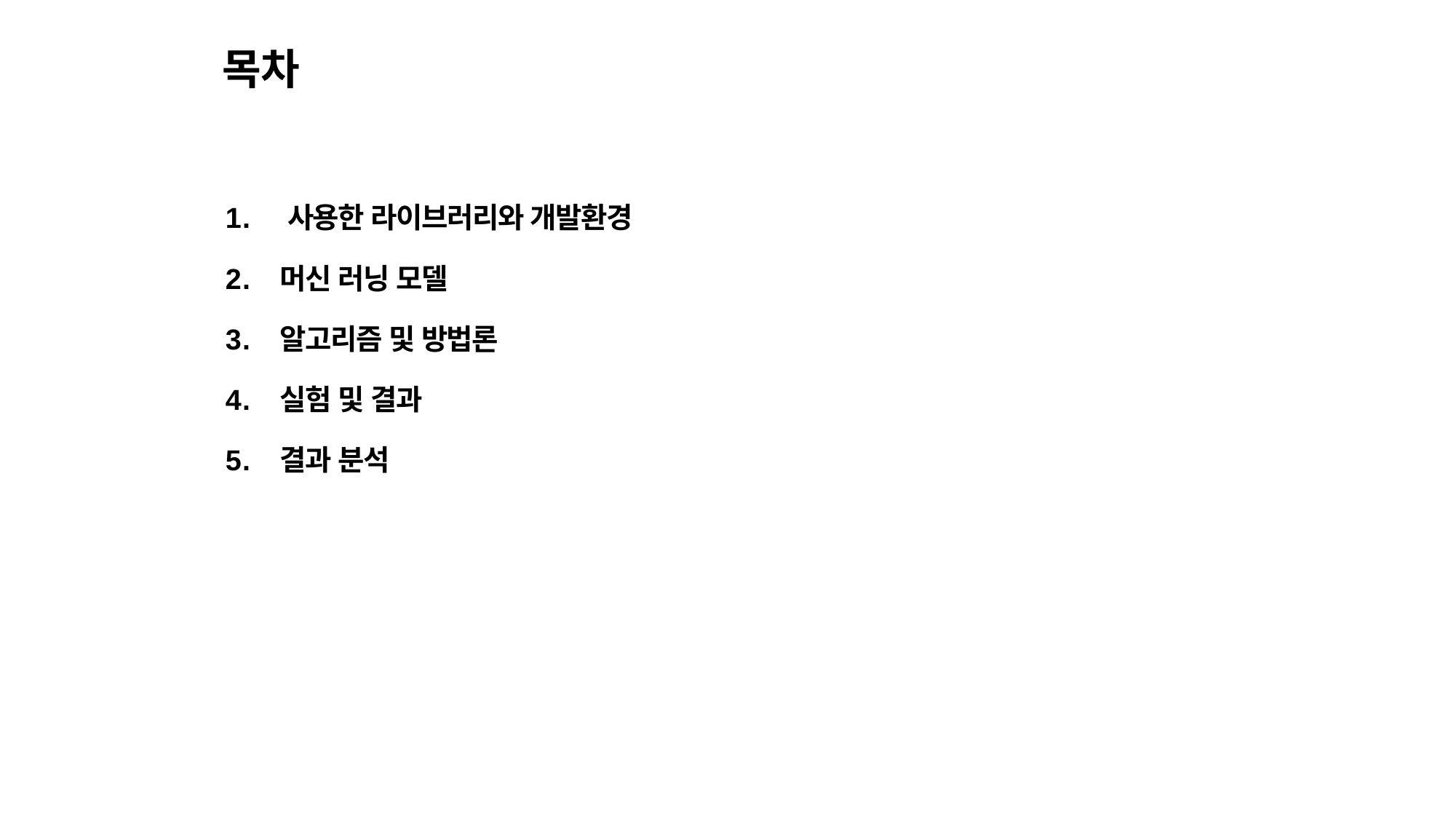

# 목차

  사용한 라이브러리와 개발환경
머신 러닝 모델
알고리즘 및 방법론
실험 및 결과
결과 분석